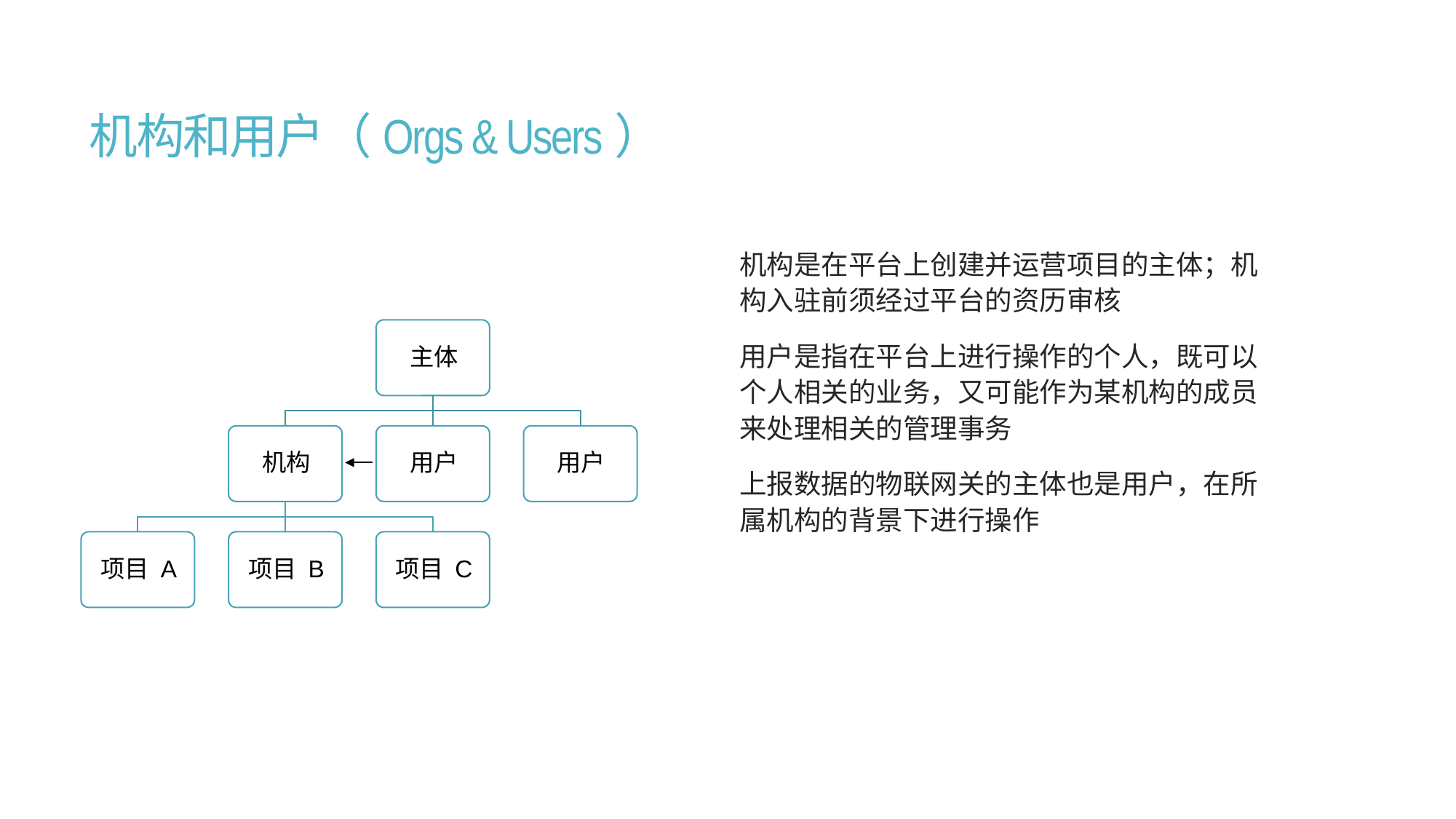

# 机构和用户（Orgs & Users）
机构是在平台上创建并运营项目的主体；机构入驻前须经过平台的资历审核
用户是指在平台上进行操作的个人，既可以个人相关的业务，又可能作为某机构的成员来处理相关的管理事务
上报数据的物联网关的主体也是用户，在所属机构的背景下进行操作
主体
机构
项目 A
项目 B
项目 C
用户
用户